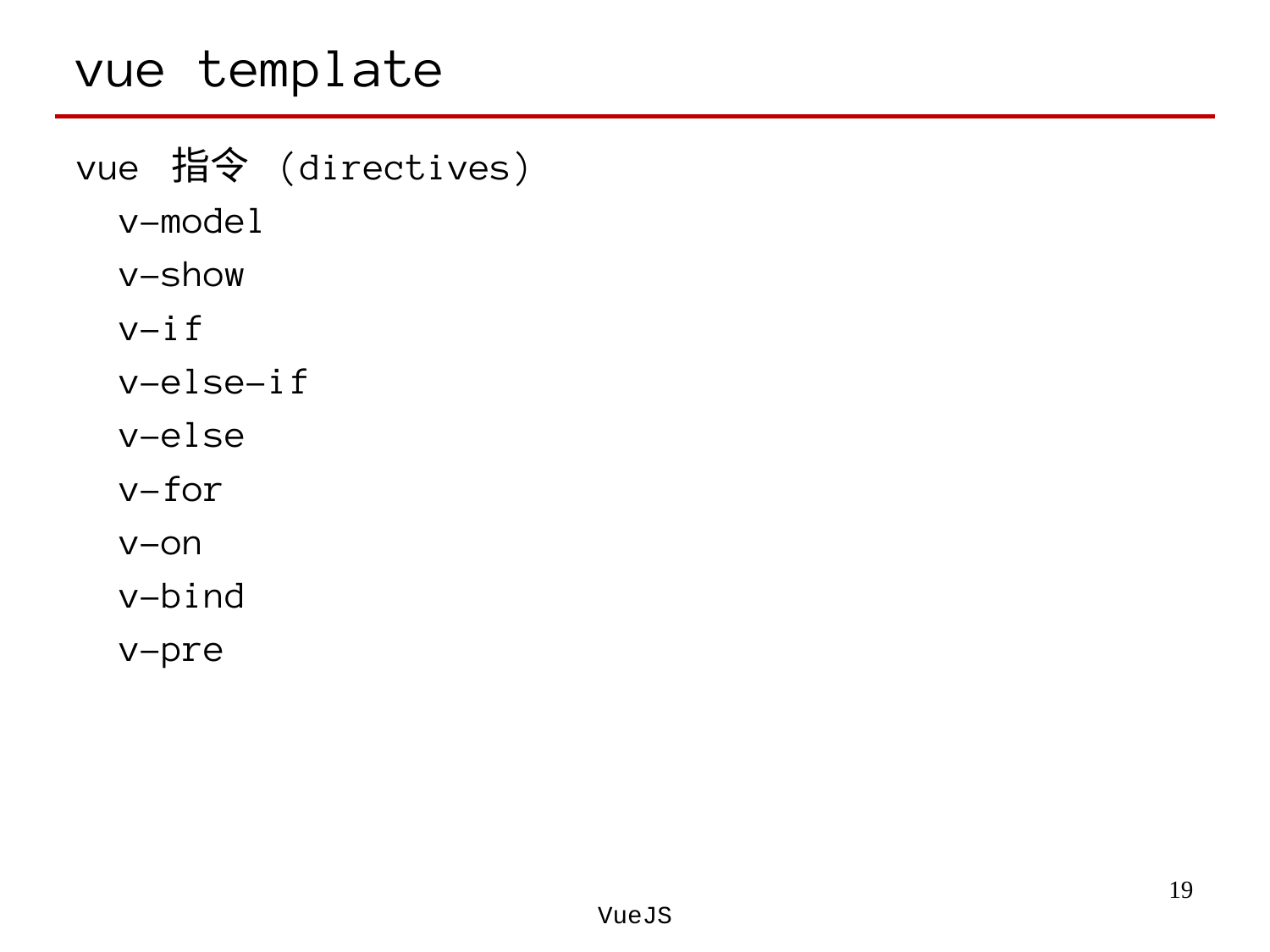

# vue template
vue 指令 (directives)
  v-model
  v-show
  v-if
  v-else-if
  v-else
  v-for
  v-on
  v-bind
  v-pre
19
VueJS